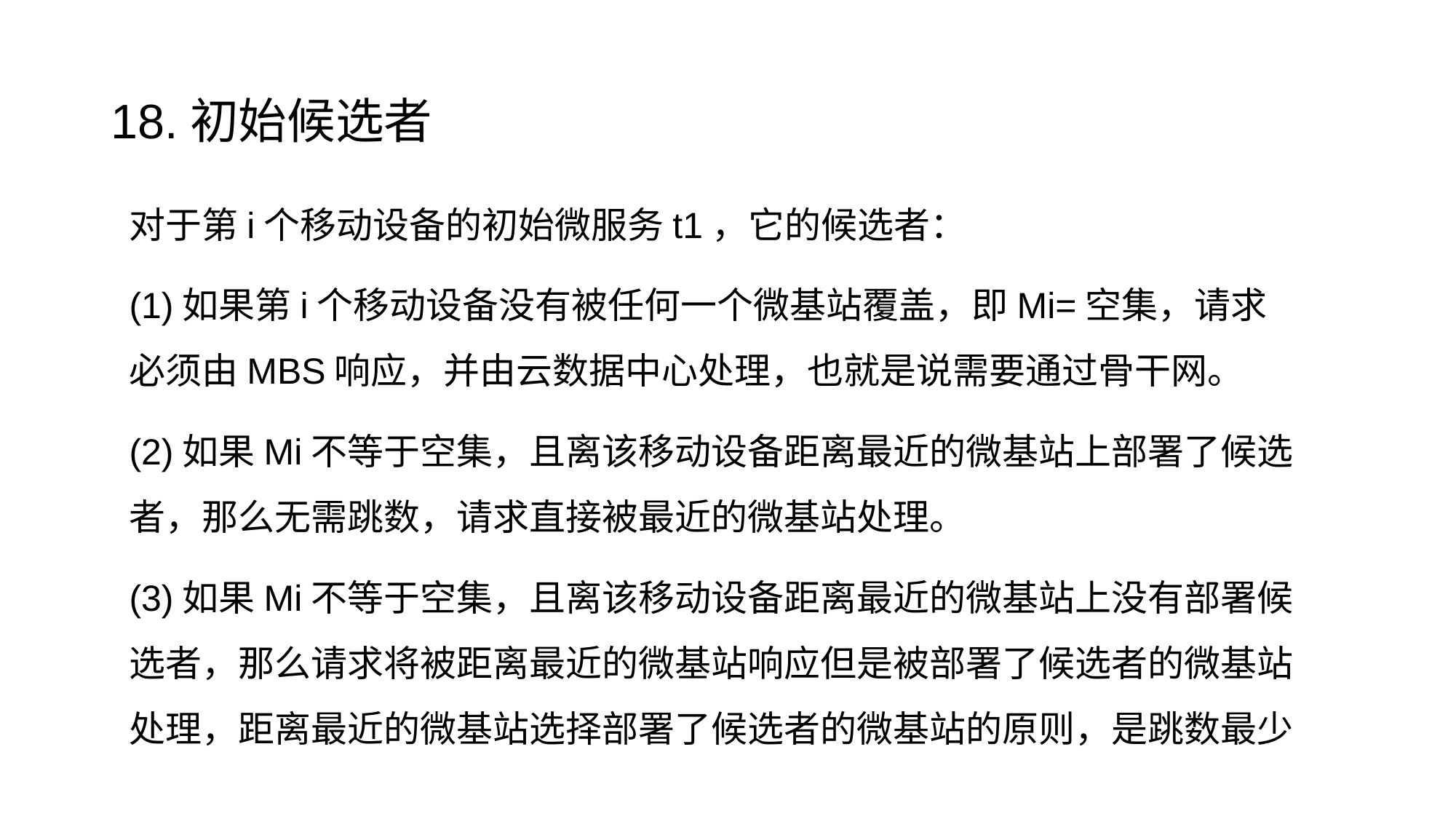

# 18.初始候选者
对于第i个移动设备的初始微服务t1，它的候选者：
(1)如果第i个移动设备没有被任何一个微基站覆盖，即Mi=空集，请求必须由MBS响应，并由云数据中心处理，也就是说需要通过骨干网。
(2)如果Mi不等于空集，且离该移动设备距离最近的微基站上部署了候选者，那么无需跳数，请求直接被最近的微基站处理。
(3)如果Mi不等于空集，且离该移动设备距离最近的微基站上没有部署候选者，那么请求将被距离最近的微基站响应但是被部署了候选者的微基站处理，距离最近的微基站选择部署了候选者的微基站的原则，是跳数最少